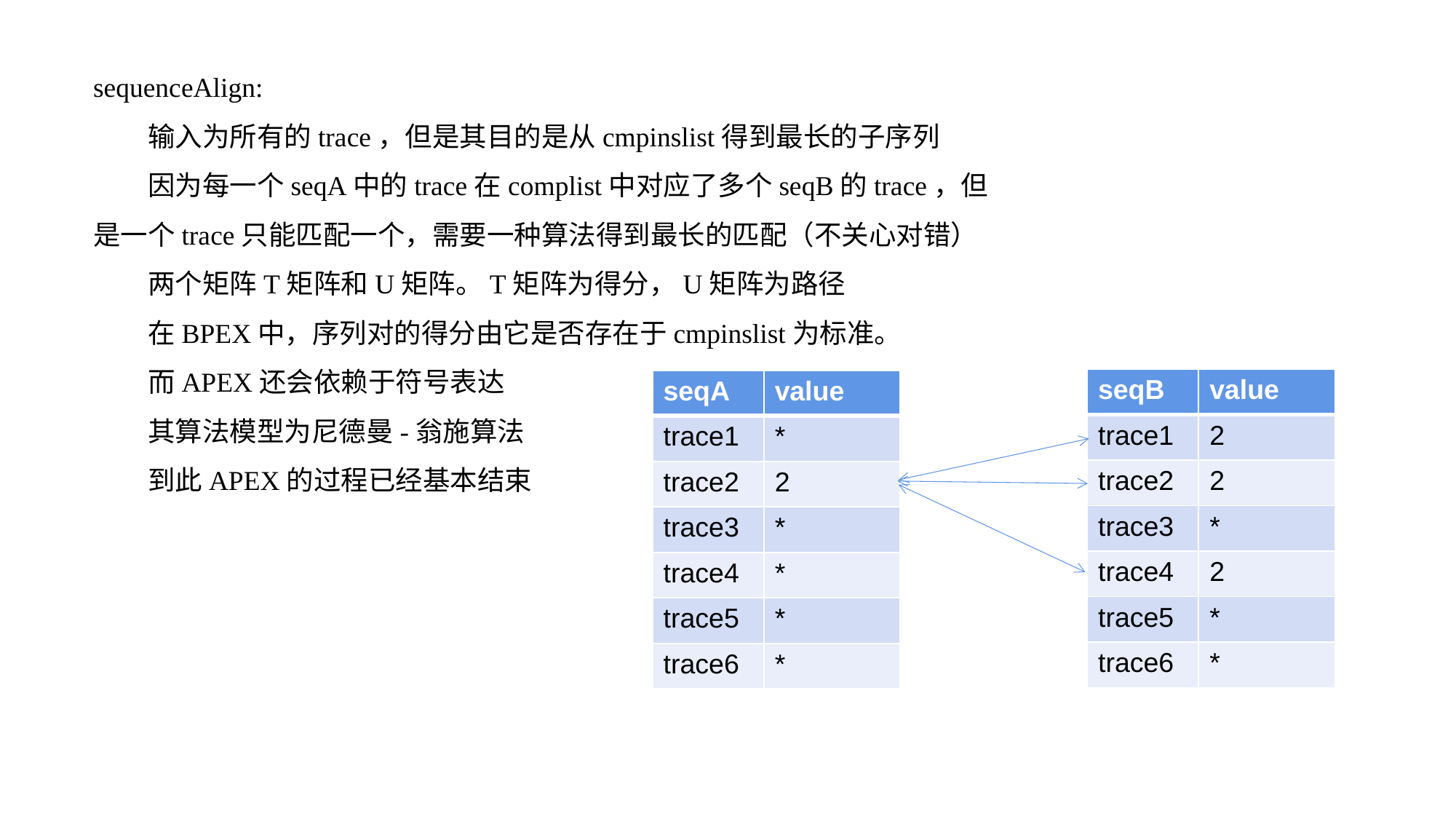

sequenceAlign:
输入为所有的trace，但是其目的是从cmpinslist得到最长的子序列
因为每一个seqA中的trace在complist中对应了多个seqB的trace，但是一个trace只能匹配一个，需要一种算法得到最长的匹配（不关心对错）
两个矩阵T矩阵和U矩阵。T矩阵为得分，U矩阵为路径
在BPEX中，序列对的得分由它是否存在于cmpinslist为标准。
而APEX还会依赖于符号表达
其算法模型为尼德曼-翁施算法
到此APEX的过程已经基本结束
| seqB | value |
| --- | --- |
| trace1 | 2 |
| trace2 | 2 |
| trace3 | \* |
| trace4 | 2 |
| trace5 | \* |
| trace6 | \* |
| seqA | value |
| --- | --- |
| trace1 | \* |
| trace2 | 2 |
| trace3 | \* |
| trace4 | \* |
| trace5 | \* |
| trace6 | \* |